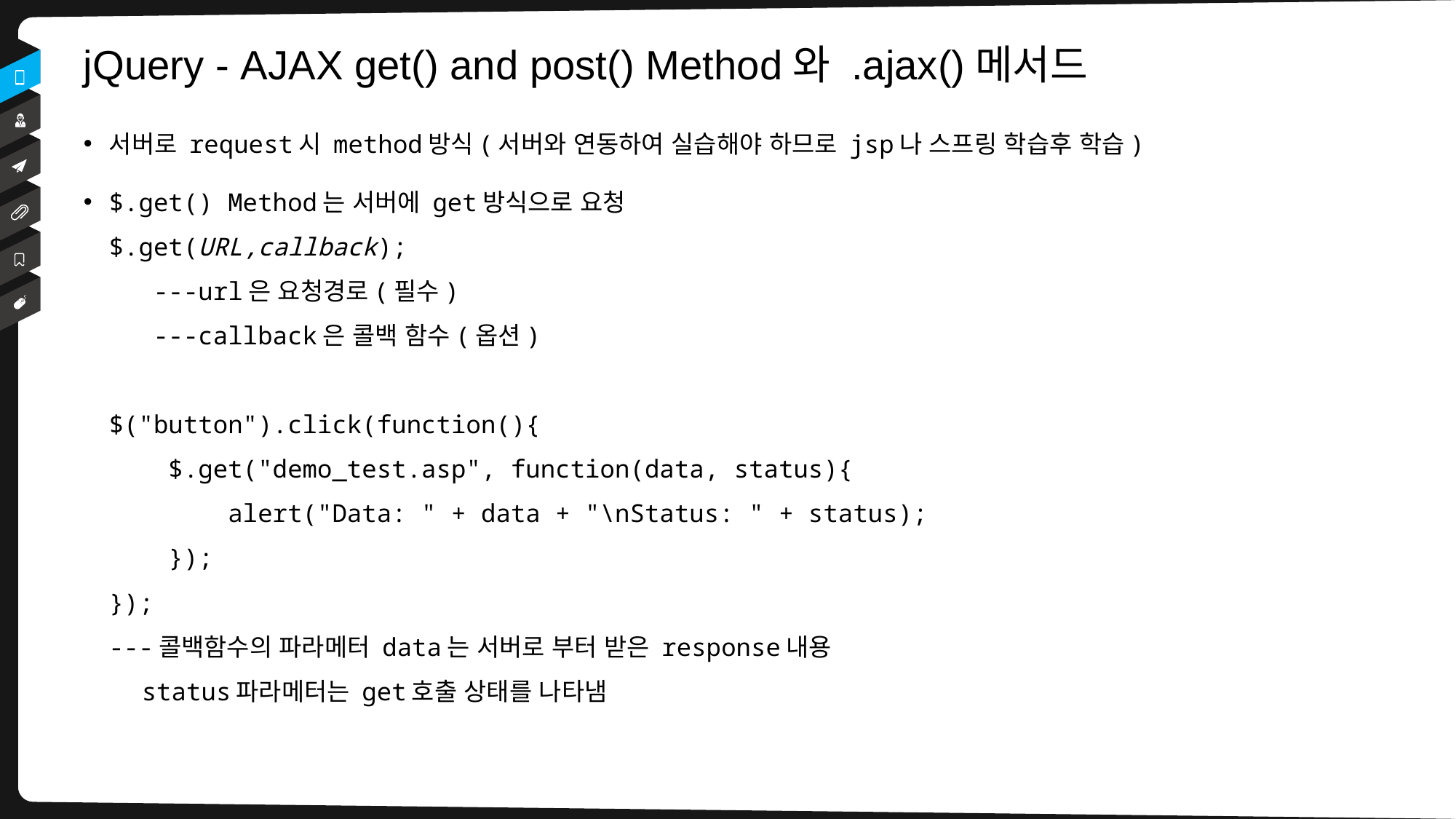

# jQuery - AJAX get() and post() Method와 .ajax()메서드
서버로 request시 method방식(서버와 연동하여 실습해야 하므로 jsp나 스프링 학습후 학습)
$.get() Method는 서버에 get방식으로 요청
$.get(URL,callback);
   ---url은 요청경로(필수)
   ---callback은 콜백 함수(옵션)
$("button").click(function(){
    $.get("demo_test.asp", function(data, status){
        alert("Data: " + data + "\nStatus: " + status);
    });
});
---콜백함수의 파라메터 data는 서버로 부터 받은 response내용
    status파라메터는 get호출 상태를 나타냄